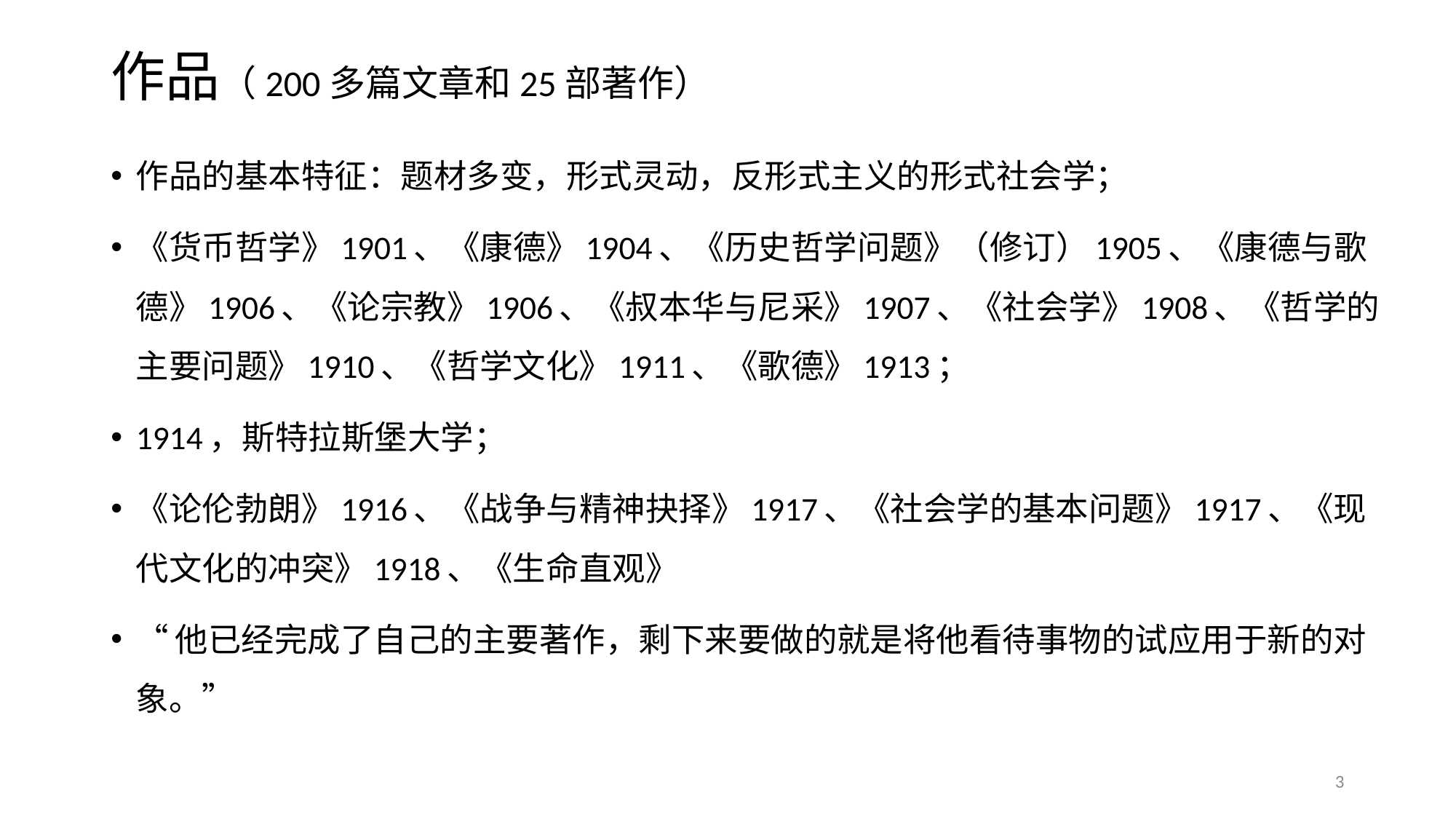

# 作品（200多篇文章和25部著作）
作品的基本特征：题材多变，形式灵动，反形式主义的形式社会学；
《货币哲学》1901、《康德》1904、《历史哲学问题》（修订）1905、《康德与歌德》1906、《论宗教》1906、《叔本华与尼采》1907、《社会学》1908、《哲学的主要问题》1910、《哲学文化》1911、《歌德》1913；
1914，斯特拉斯堡大学；
《论伦勃朗》1916、《战争与精神抉择》1917、《社会学的基本问题》1917、《现代文化的冲突》1918、《生命直观》
“他已经完成了自己的主要著作，剩下来要做的就是将他看待事物的试应用于新的对象。”

3